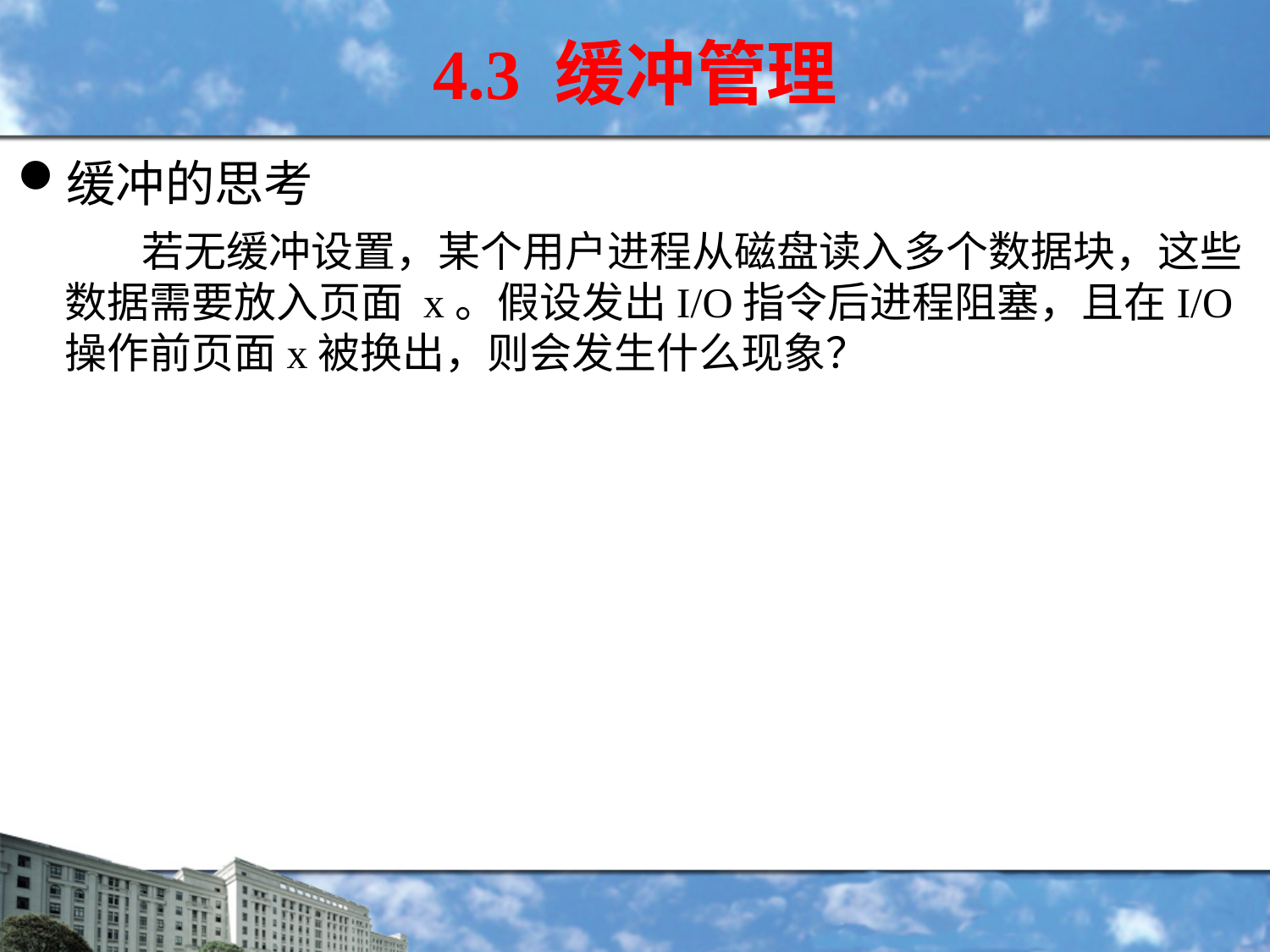

4.3 缓冲管理
缓冲的思考
            若无缓冲设置，某个用户进程从磁盘读入多个数据块，这些数据需要放入页面 x。假设发出I/O指令后进程阻塞，且在I/O操作前页面x被换出，则会发生什么现象？